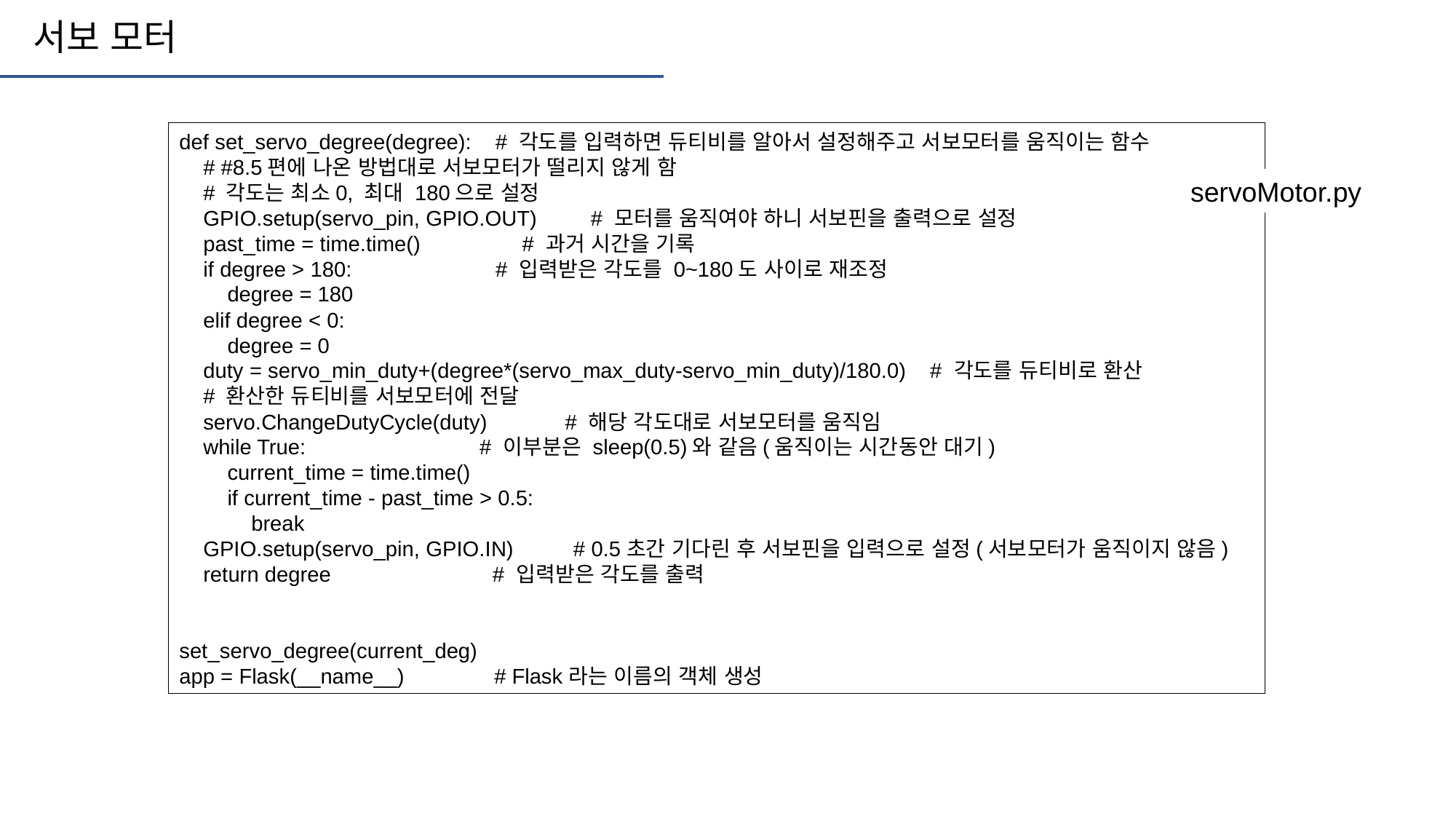

서보 모터
def set_servo_degree(degree):    # 각도를 입력하면 듀티비를 알아서 설정해주고 서보모터를 움직이는 함수
    # #8.5편에 나온 방법대로 서보모터가 떨리지 않게 함
    # 각도는 최소0, 최대 180으로 설정
    GPIO.setup(servo_pin, GPIO.OUT)         # 모터를 움직여야 하니 서보핀을 출력으로 설정
    past_time = time.time()                 # 과거 시간을 기록
    if degree > 180:                        # 입력받은 각도를 0~180도 사이로 재조정
        degree = 180
    elif degree < 0:
        degree = 0
    duty = servo_min_duty+(degree*(servo_max_duty-servo_min_duty)/180.0)    # 각도를 듀티비로 환산
    # 환산한 듀티비를 서보모터에 전달
    servo.ChangeDutyCycle(duty)             # 해당 각도대로 서보모터를 움직임
    while True:                             # 이부분은 sleep(0.5)와 같음(움직이는 시간동안 대기)
        current_time = time.time()
        if current_time - past_time > 0.5:
            break
    GPIO.setup(servo_pin, GPIO.IN)          # 0.5초간 기다린 후 서보핀을 입력으로 설정(서보모터가 움직이지 않음)
    return degree                           # 입력받은 각도를 출력

set_servo_degree(current_deg)
app = Flask(__name__)               # Flask라는 이름의 객체 생성
servoMotor.py